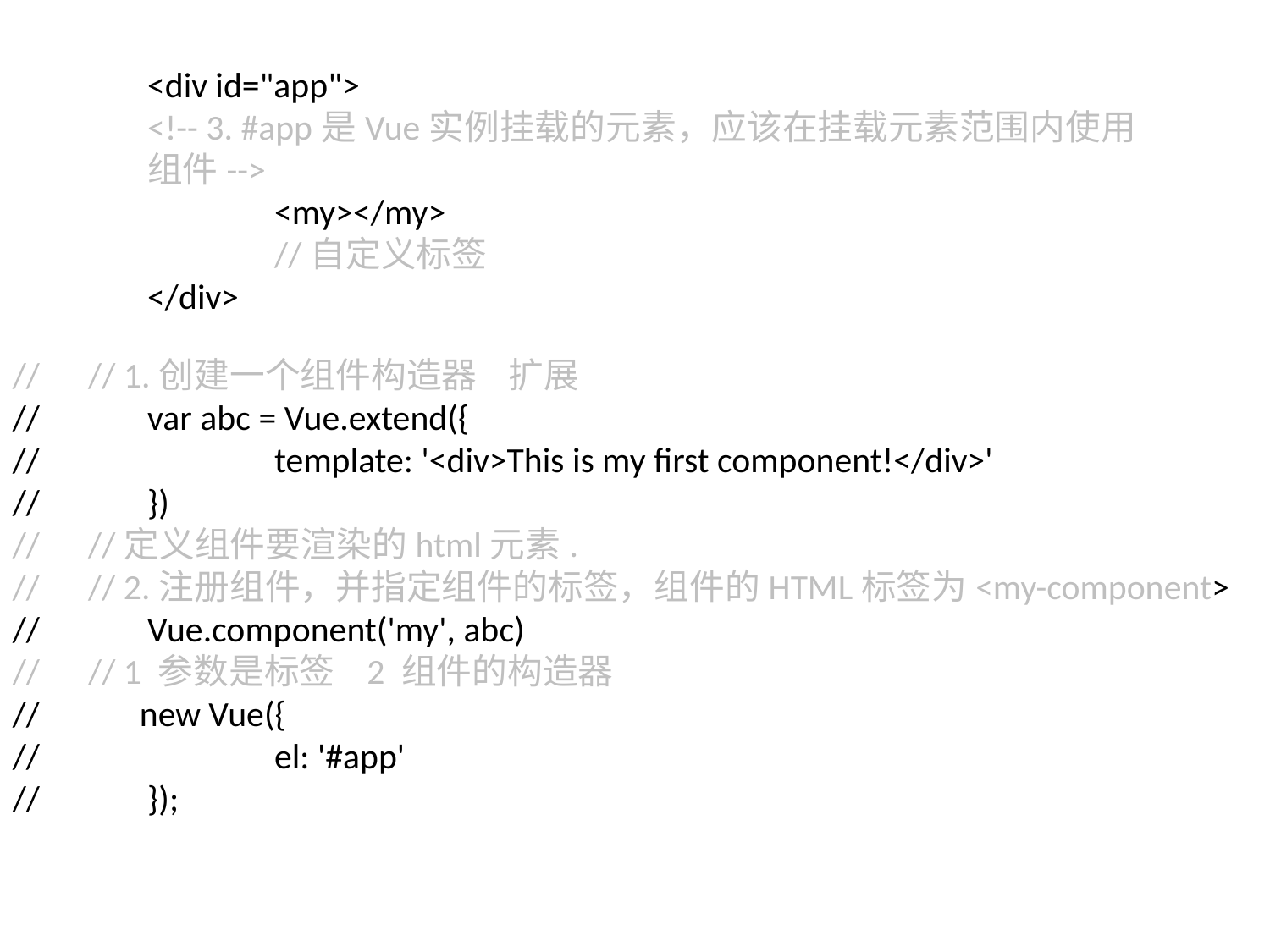

<div id="app">
<!-- 3. #app是Vue实例挂载的元素，应该在挂载元素范围内使用组件-->
	<my></my>
	//自定义标签
</div>
//      // 1.创建一个组件构造器    扩展
//     	 var abc = Vue.extend({
//         		 template: '<div>This is my first component!</div>'
//     	 })
//      //定义组件要渲染的html元素.
//      // 2.注册组件，并指定组件的标签，组件的HTML标签为<my-component>
//     	 Vue.component('my', abc)
//      // 1 参数是标签   2 组件的构造器
//      	new Vue({
//         		 el: '#app'
//     	 });